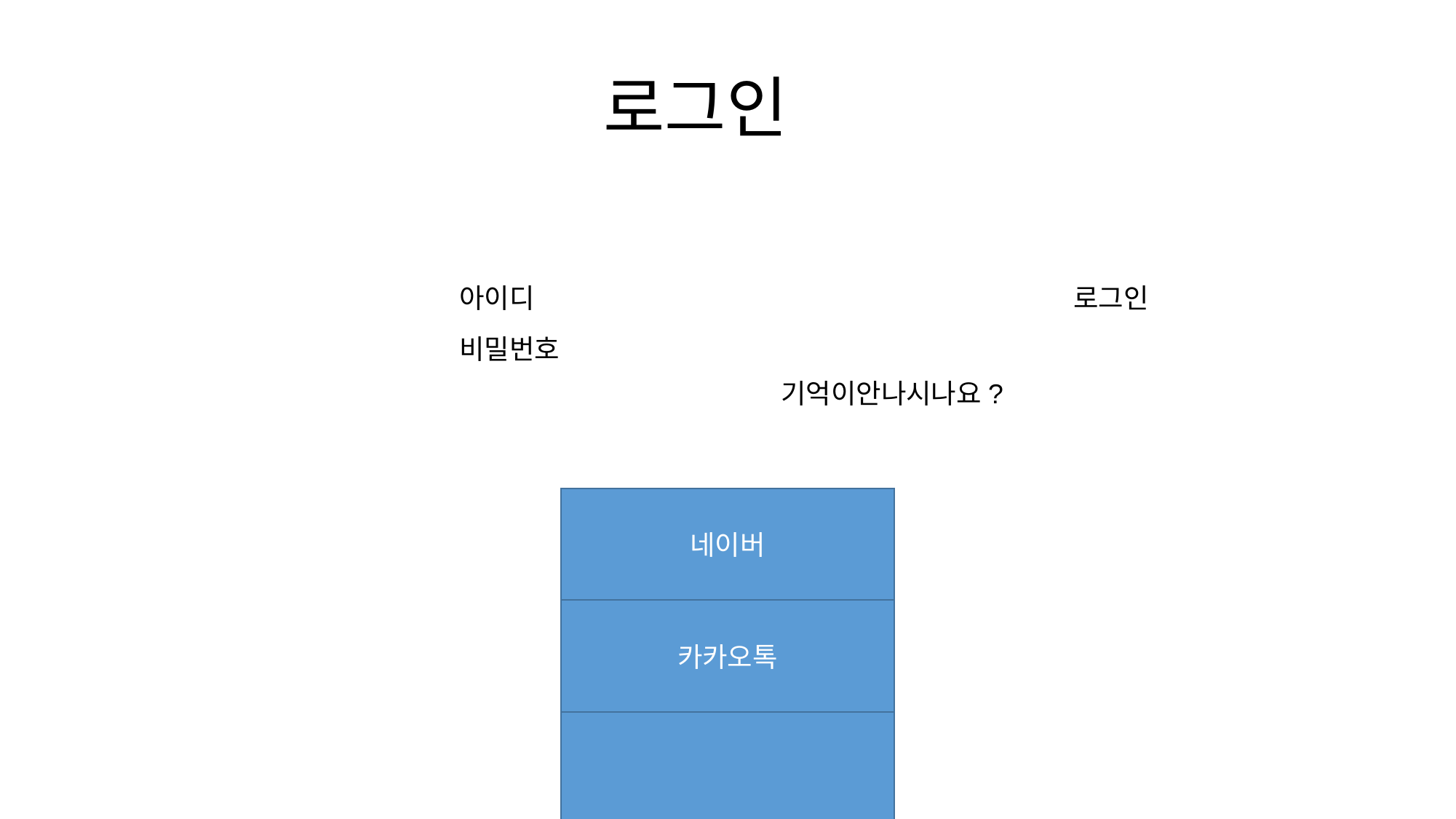

# 로그인
아이디
로그인
비밀번호
기억이안나시나요?
네이버
카카오톡